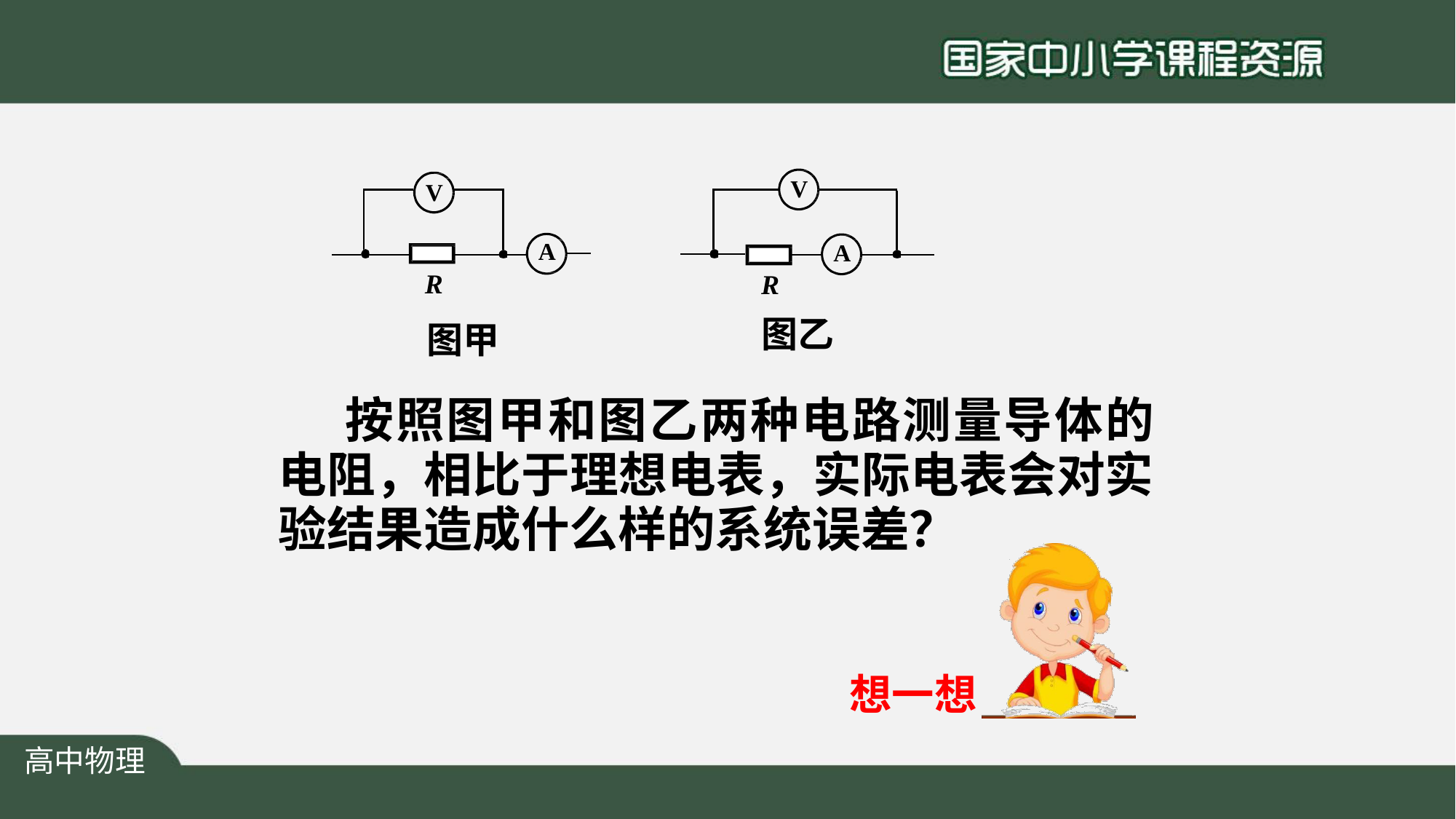

V
V

A
A

R
图甲

R
图乙
    按照图甲和图乙两种电路测量导体的 电阻，相比于理想电表，实际电表会对实 验结果造成什么样的系统误差？

想一想

高中物理